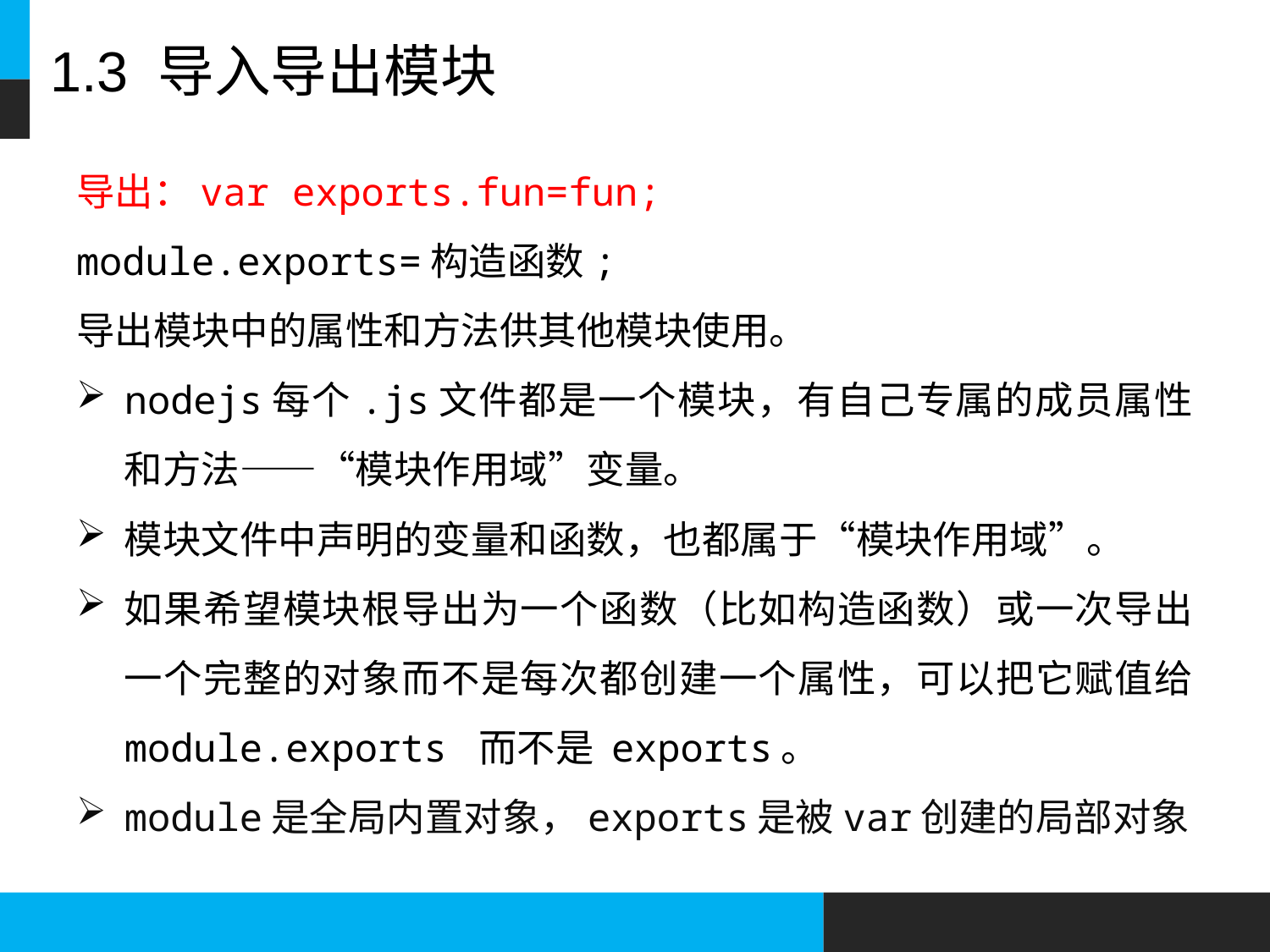

# 1.3 导入导出模块
导出：var exports.fun=fun;
module.exports=构造函数;
导出模块中的属性和方法供其他模块使用。
nodejs每个.js文件都是一个模块，有自己专属的成员属性和方法——“模块作用域”变量。
模块文件中声明的变量和函数，也都属于“模块作用域”。
如果希望模块根导出为一个函数（比如构造函数）或一次导出一个完整的对象而不是每次都创建一个属性，可以把它赋值给 module.exports 而不是 exports。
module是全局内置对象，exports是被var创建的局部对象